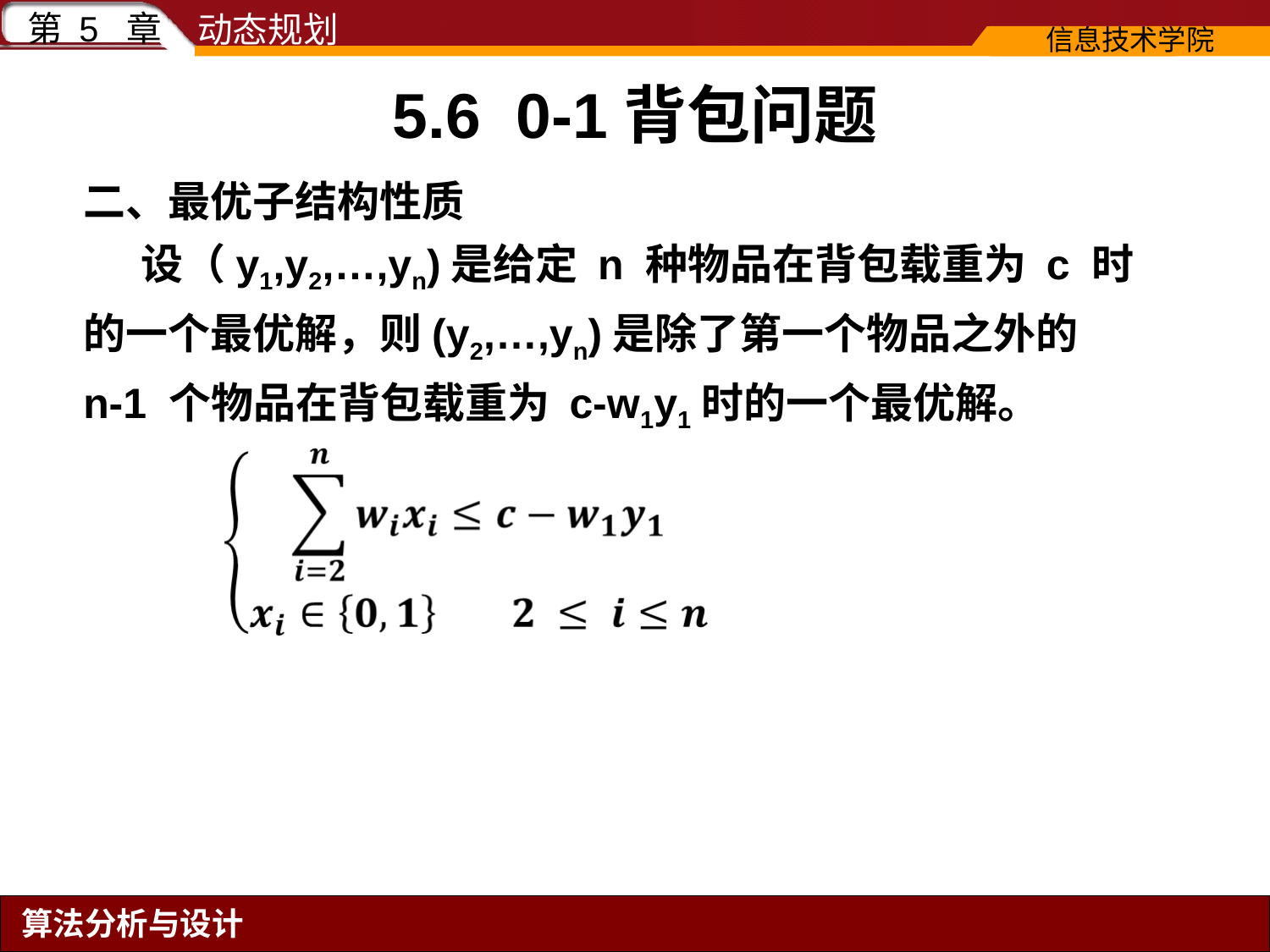

# 5.6  0-1背包问题
二、最优子结构性质
     设（y1,y2,…,yn)是给定 n 种物品在背包载重为 c 时的一个最优解，则(y2,…,yn)是除了第一个物品之外的 n-1 个物品在背包载重为 c-w1y1时的一个最优解。